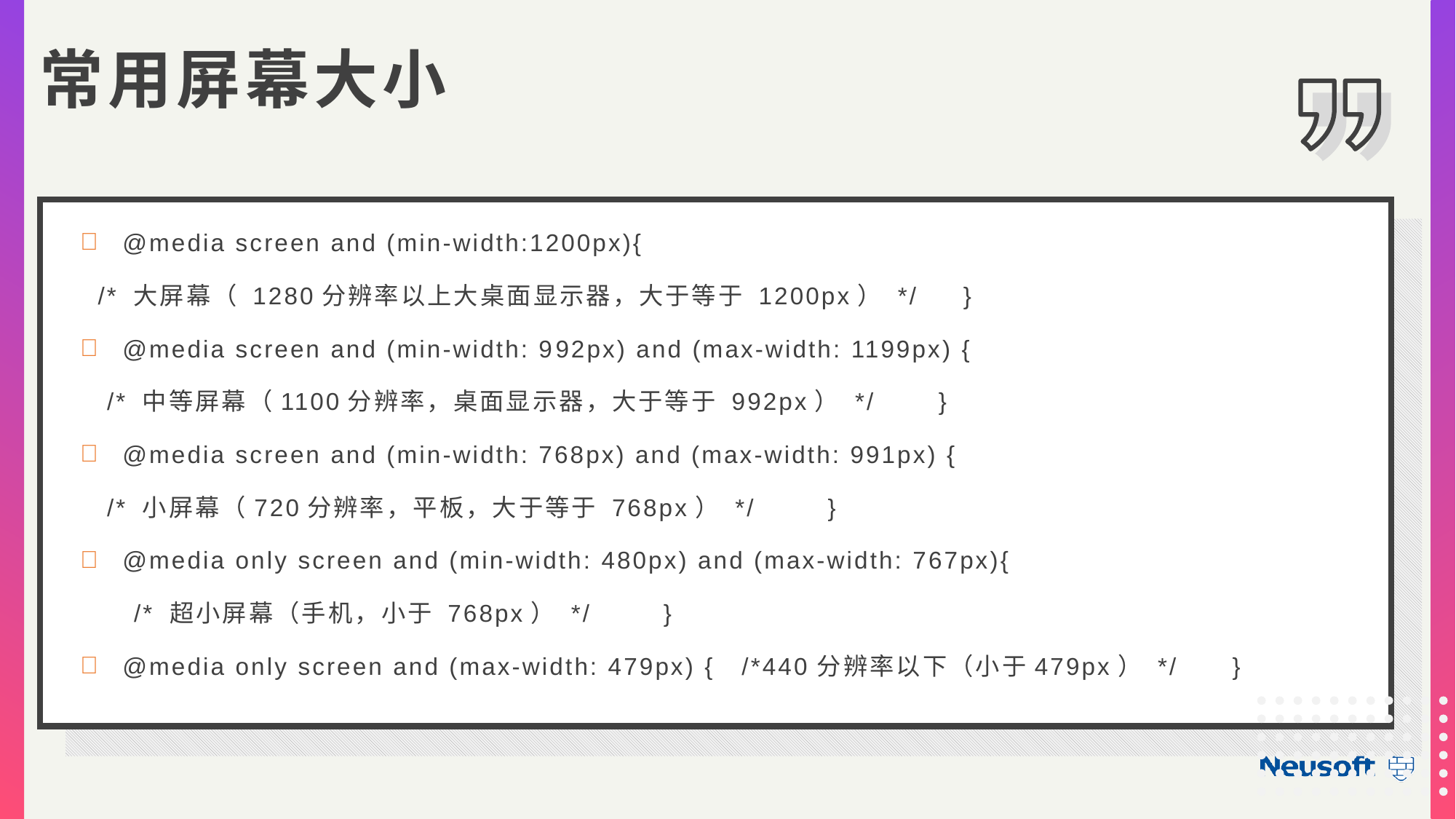

常用屏幕大小

@media screen and (min-width:1200px){
  /* 大屏幕（ 1280分辨率以上大桌面显示器，大于等于 1200px） */     }
@media screen and (min-width: 992px) and (max-width: 1199px) {
   /* 中等屏幕（1100分辨率，桌面显示器，大于等于 992px） */       }
@media screen and (min-width: 768px) and (max-width: 991px) {
   /* 小屏幕（720分辨率，平板，大于等于 768px） */        }
@media only screen and (min-width: 480px) and (max-width: 767px){
      /* 超小屏幕（手机，小于 768px） */        }
@media only screen and (max-width: 479px) {   /*440分辨率以下（小于479px） */      }